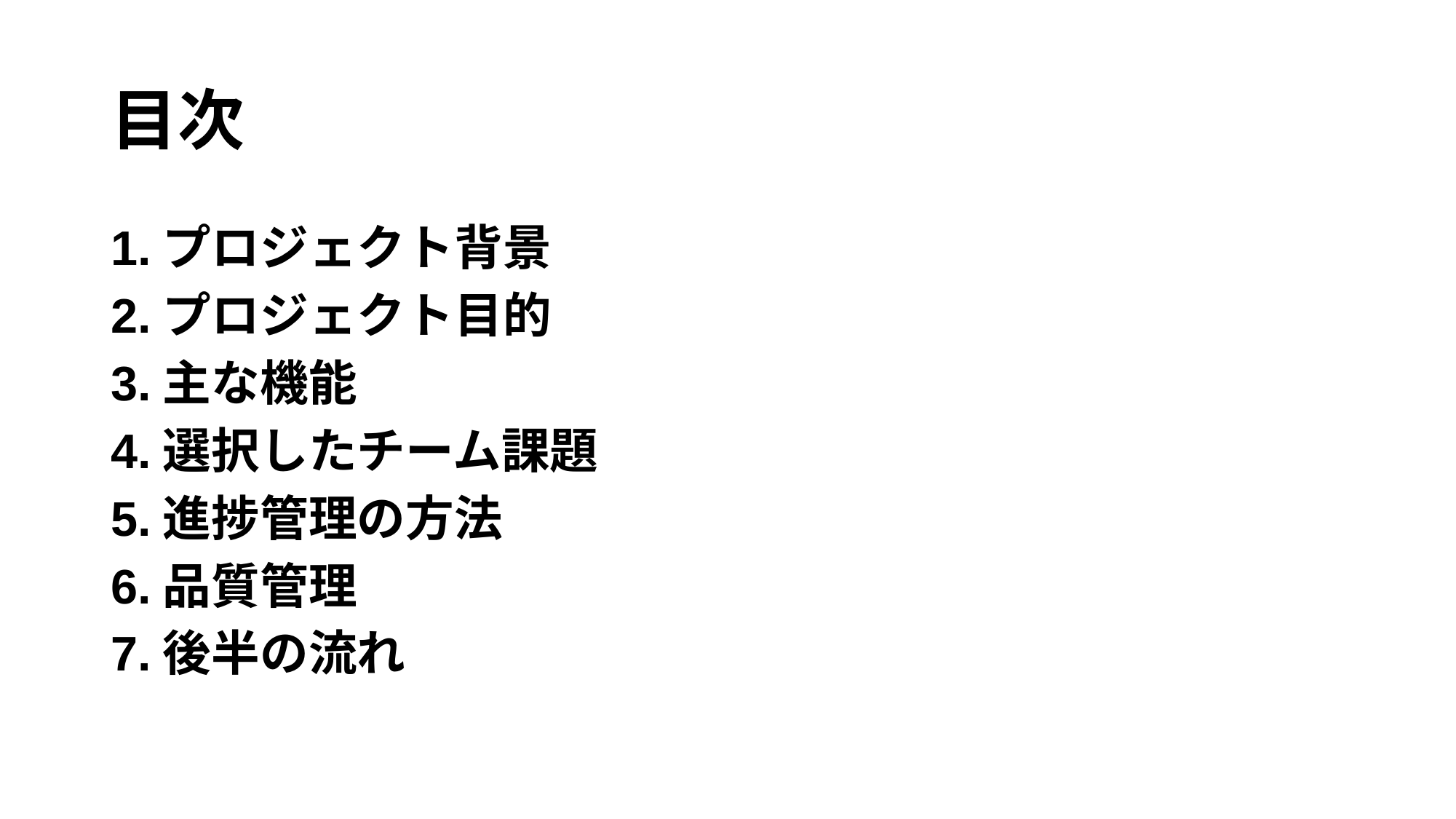

# 目次
1.プロジェクト背景
2.プロジェクト目的
3.主な機能
4.選択したチーム課題
5.進捗管理の方法
6.品質管理
7.後半の流れ